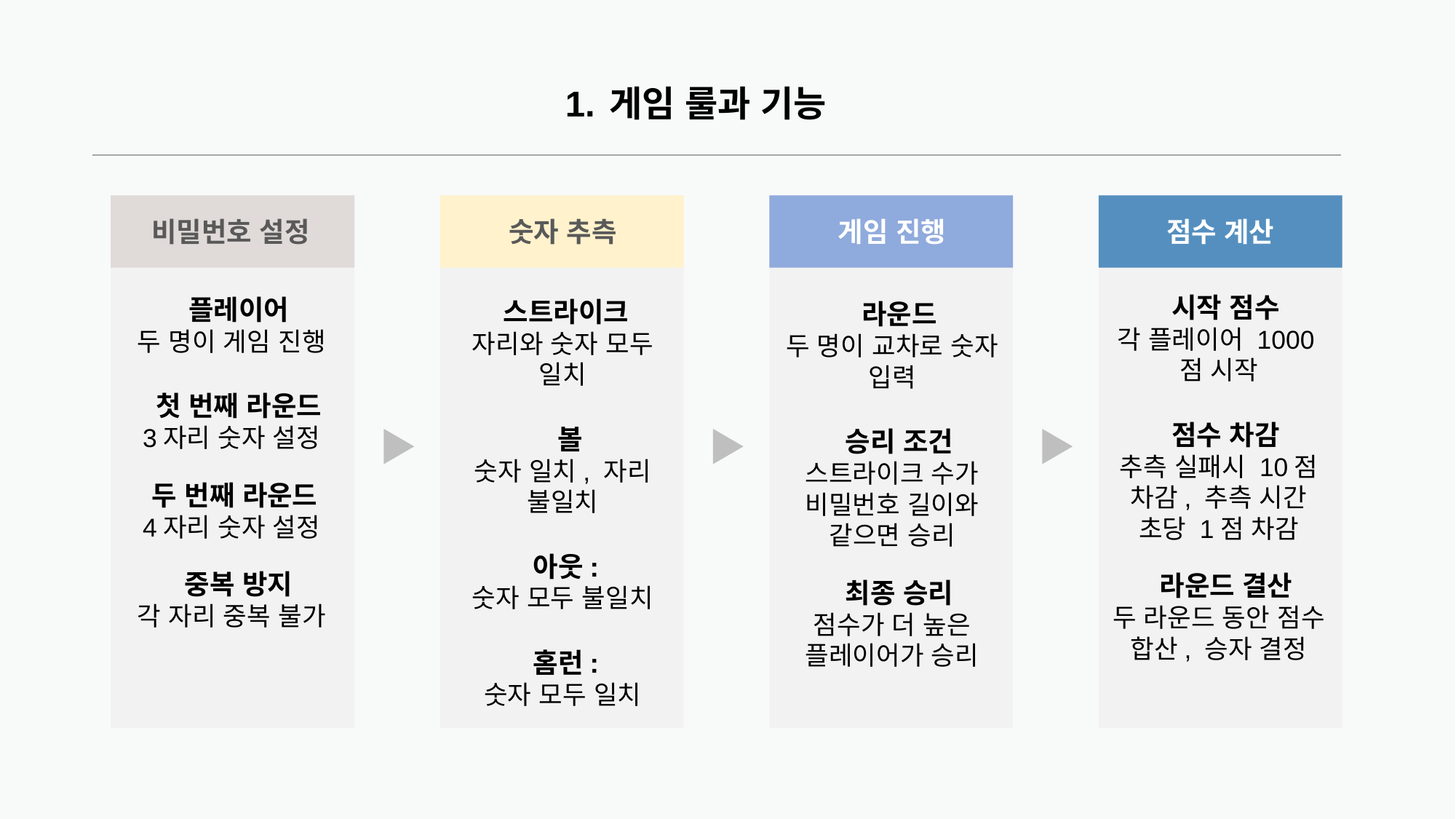

# 1. 게임 룰과 기능

비밀번호 설정
숫자 추측
게임 진행
점수 계산

 시작 점수
각 플레이어 1000점 시작

 점수 차감
추측 실패시 10점 차감, 추측 시간 초당 1점 차감

 라운드 결산
두 라운드 동안 점수 합산, 승자 결정

 플레이어
두 명이 게임 진행

 첫 번째 라운드
3자리 숫자 설정

 두 번째 라운드
4자리 숫자 설정

 중복 방지
각 자리 중복 불가

 스트라이크
자리와 숫자 모두 일치

 볼
숫자 일치, 자리 불일치

 아웃:
숫자 모두 불일치

 홈런:
숫자 모두 일치

 라운드
두 명이 교차로 숫자 입력

 승리 조건
스트라이크 수가 비밀번호 길이와 같으면 승리

 최종 승리
점수가 더 높은 플레이어가 승리